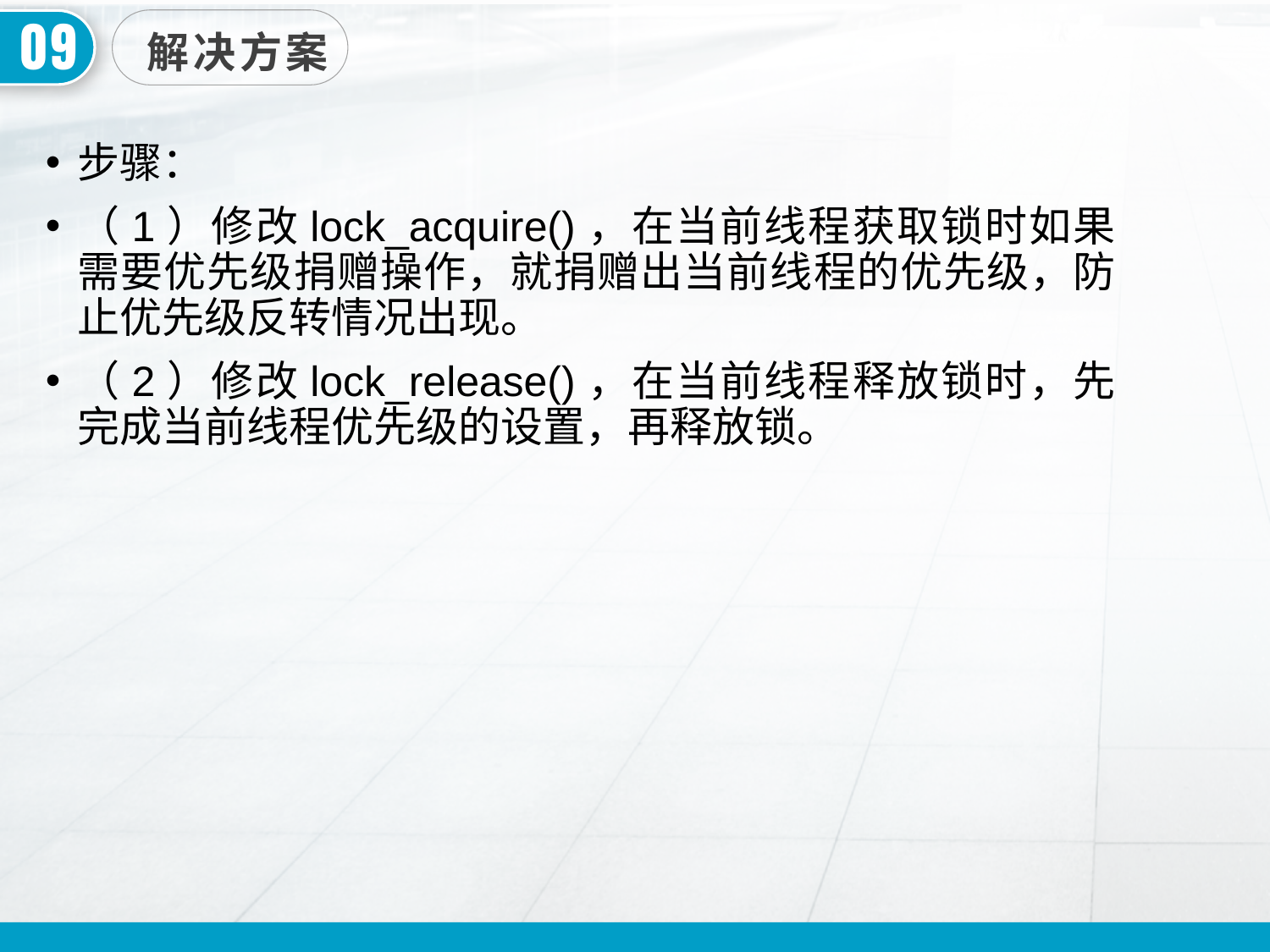

09
解决方案
步骤：
（1）修改lock_acquire()，在当前线程获取锁时如果需要优先级捐赠操作，就捐赠出当前线程的优先级，防止优先级反转情况出现。
（2）修改lock_release()，在当前线程释放锁时，先完成当前线程优先级的设置，再释放锁。